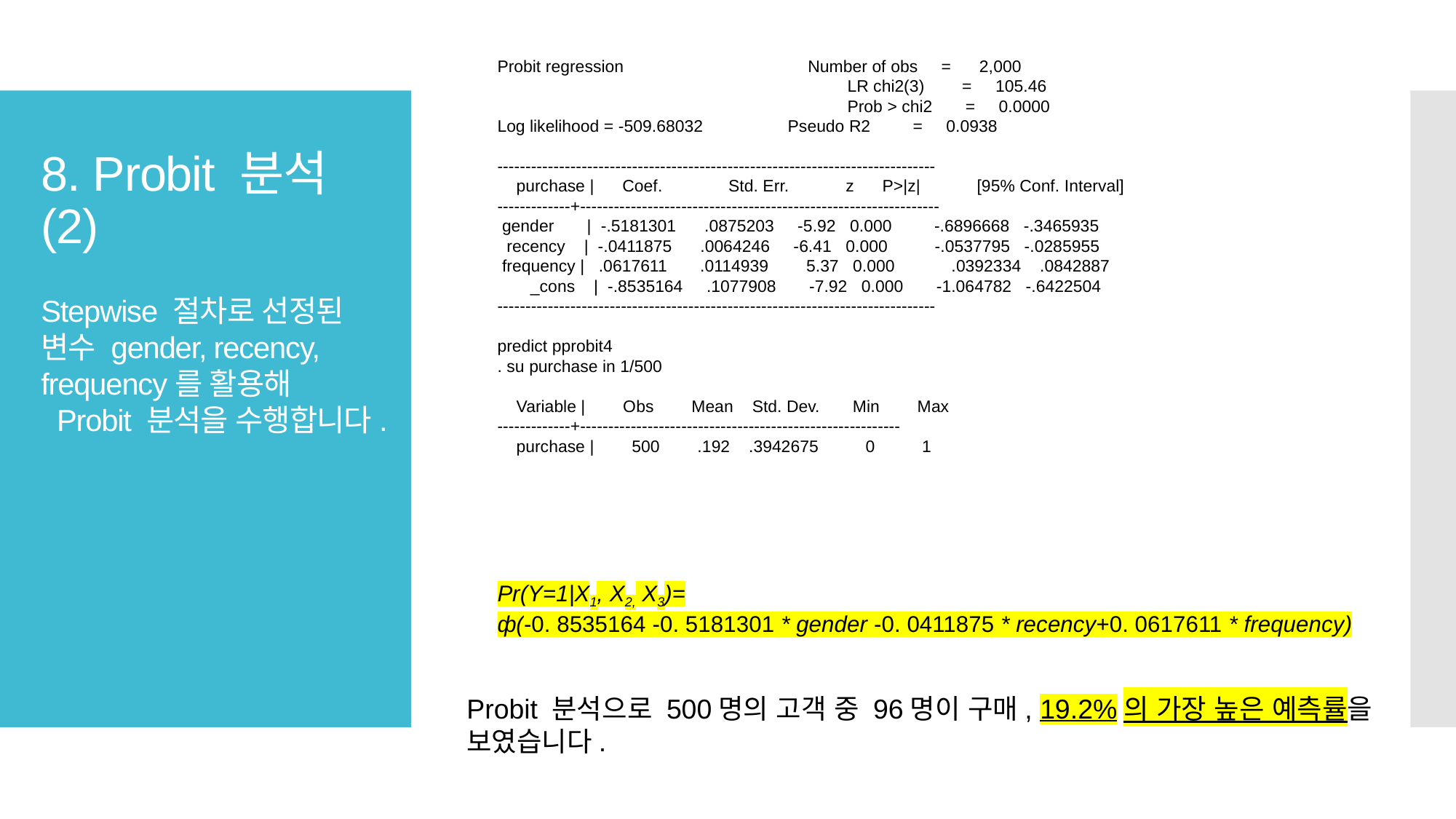

Probit regression                                       Number of obs     =      2,000
                                                                          LR chi2(3)        =     105.46
                                                                          Prob > chi2       =     0.0000
Log likelihood = -509.68032                  Pseudo R2         =     0.0938

------------------------------------------------------------------------------
    purchase |      Coef.              Std. Err.            z      P>|z|            [95% Conf. Interval]
-------------+----------------------------------------------------------------
 gender       |  -.5181301      .0875203     -5.92   0.000         -.6896668   -.3465935
  recency    |  -.0411875      .0064246     -6.41   0.000          -.0537795   -.0285955
 frequency |   .0617611       .0114939        5.37   0.000            .0392334    .0842887
       _cons    |  -.8535164     .1077908       -7.92   0.000       -1.064782   -.6422504
------------------------------------------------------------------------------

predict pprobit4
. su purchase in 1/500

    Variable |        Obs        Mean    Std. Dev.       Min        Max
-------------+---------------------------------------------------------
    purchase |        500        .192    .3942675          0          1
# 8. Probit 분석(2)
Stepwise 절차로 선정된
변수 gender, recency, frequency를 활용해
 Probit 분석을 수행합니다.
Pr(Y=1|X1, X2, X3)=
ф(-0. 8535164 -0. 5181301 * gender -0. 0411875 * recency+0. 0617611 * frequency)
Probit 분석으로 500명의 고객 중 96명이 구매, 19.2%의 가장 높은 예측률을
보였습니다.